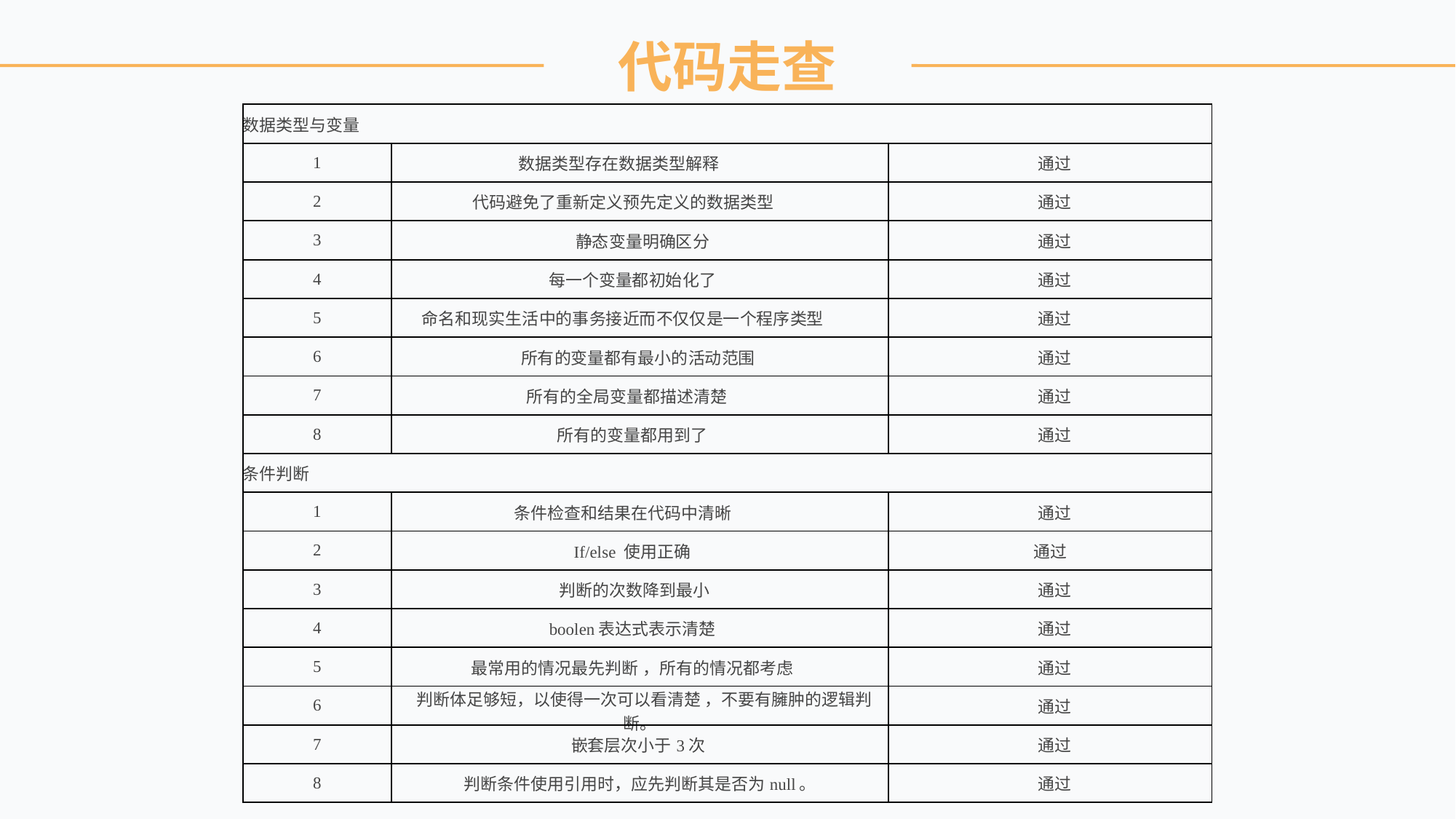

代码走查

| 数据类型与变量 |  |  |
| --- | --- | --- |
| 1 | 数据类型存在数据类型解释 | 通过 |
| 2 | 代码避免了重新定义预先定义的数据类型 | 通过 |
| 3 | 静态变量明确区分 | 通过 |
| 4 | 每一个变量都初始化了 | 通过 |
| 5 | 命名和现实生活中的事务接近而不仅仅是一个程序类型 | 通过 |
| 6 | 所有的变量都有最小的活动范围 | 通过 |
| 7 | 所有的全局变量都描述清楚 | 通过 |
| 8 | 所有的变量都用到了 | 通过 |
| 条件判断 |  |  |
| 1 | 条件检查和结果在代码中清晰 | 通过 |
| 2 | If/else 使用正确 | 通过 |
| 3 | 判断的次数降到最小 | 通过 |
| 4 | boolen表达式表示清楚 | 通过 |
| 5 | 最常用的情况最先判断 ，所有的情况都考虑 | 通过 |
| 6 | 判断体足够短，以使得一次可以看清楚 ，不要有臃肿的逻辑判断。 | 通过 |
| 7 | 嵌套层次小于3次 | 通过 |
| 8 | 判断条件使用引用时，应先判断其是否为null。 | 通过 |